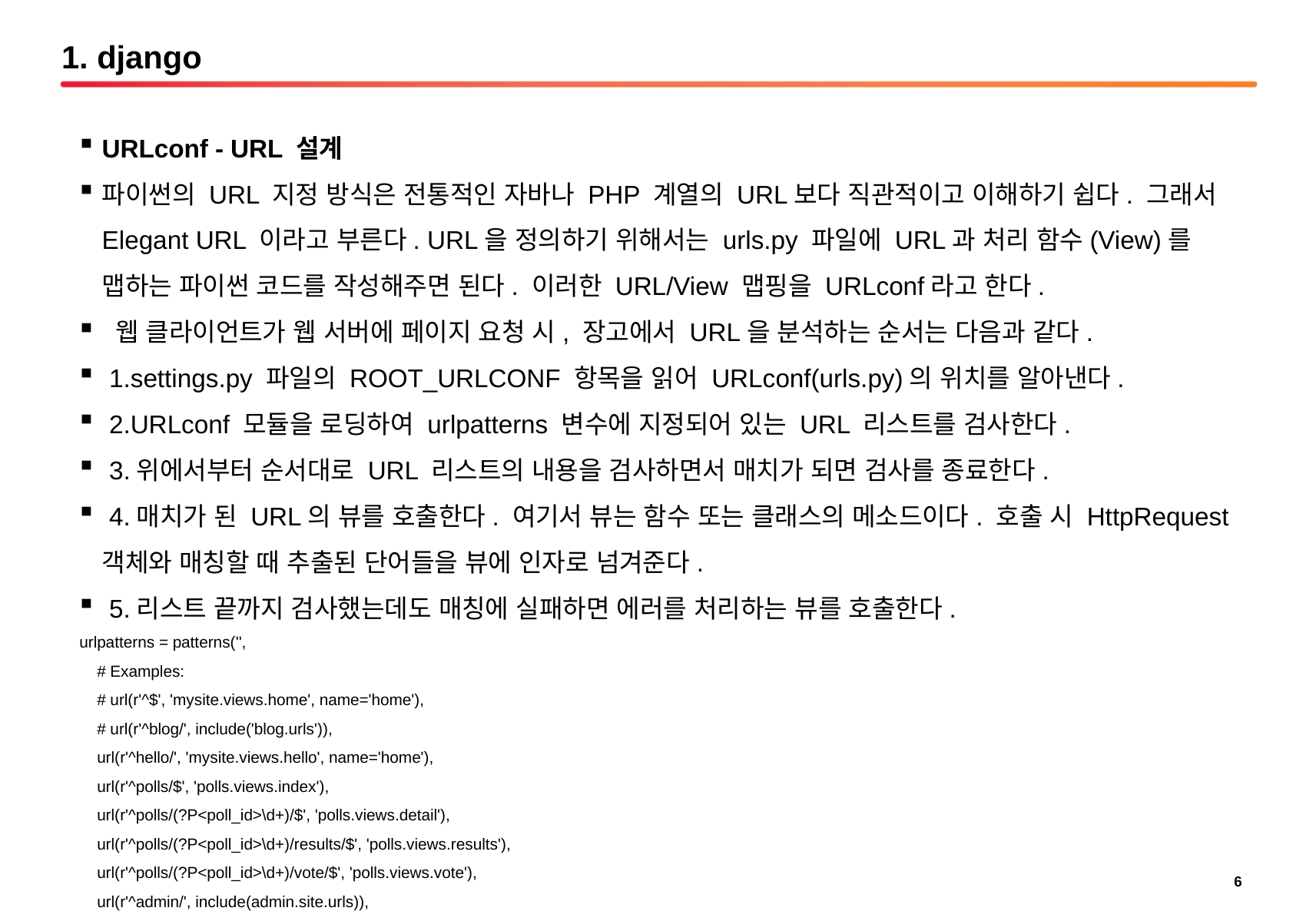

# 1. django
URLconf - URL 설계
파이썬의 URL 지정 방식은 전통적인 자바나 PHP 계열의 URL보다 직관적이고 이해하기 쉽다. 그래서 Elegant URL 이라고 부른다. URL을 정의하기 위해서는 urls.py 파일에 URL과 처리 함수(View)를 맵하는 파이썬 코드를 작성해주면 된다. 이러한 URL/View 맵핑을 URLconf라고 한다.
 웹 클라이언트가 웹 서버에 페이지 요청 시, 장고에서 URL을 분석하는 순서는 다음과 같다.
 1.settings.py 파일의 ROOT_URLCONF 항목을 읽어 URLconf(urls.py)의 위치를 알아낸다.
 2.URLconf 모듈을 로딩하여 urlpatterns 변수에 지정되어 있는 URL 리스트를 검사한다.
 3.위에서부터 순서대로 URL 리스트의 내용을 검사하면서 매치가 되면 검사를 종료한다.
 4.매치가 된 URL의 뷰를 호출한다. 여기서 뷰는 함수 또는 클래스의 메소드이다. 호출 시 HttpRequest 객체와 매칭할 때 추출된 단어들을 뷰에 인자로 넘겨준다.
 5.리스트 끝까지 검사했는데도 매칭에 실패하면 에러를 처리하는 뷰를 호출한다.
urlpatterns = patterns('',
    # Examples:
    # url(r'^$', 'mysite.views.home', name='home'),
    # url(r'^blog/', include('blog.urls')),
    url(r'^hello/', 'mysite.views.hello', name='home'),
    url(r'^polls/$', 'polls.views.index'),
    url(r'^polls/(?P<poll_id>\d+)/$', 'polls.views.detail'),
    url(r'^polls/(?P<poll_id>\d+)/results/$', 'polls.views.results'),
    url(r'^polls/(?P<poll_id>\d+)/vote/$', 'polls.views.vote'),
    url(r'^admin/', include(admin.site.urls)),